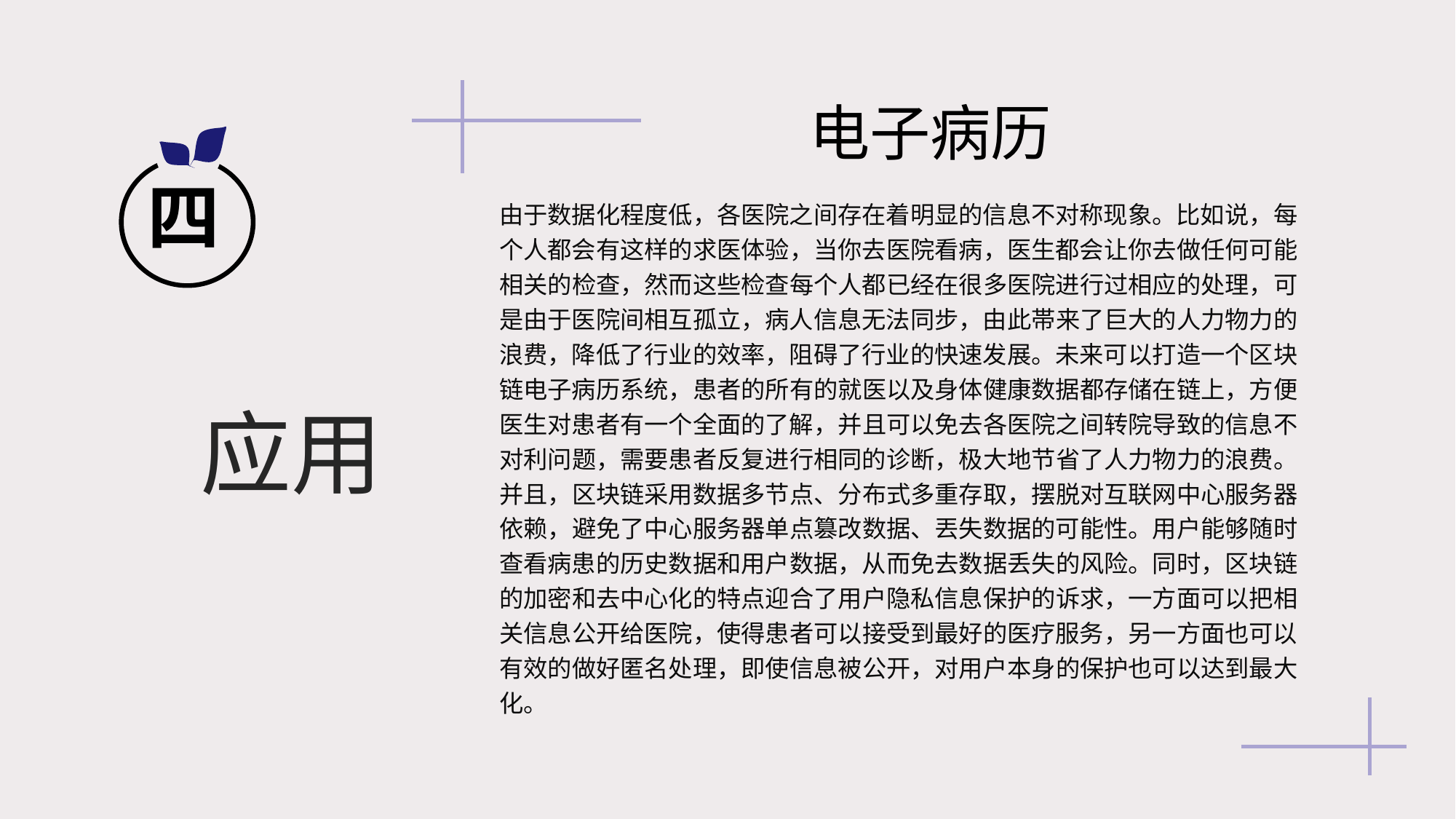

电子病历

四
由于数据化程度低，各医院之间存在着明显的信息不对称现象。比如说，每个人都会有这样的求医体验，当你去医院看病，医生都会让你去做任何可能相关的检查，然而这些检查每个人都已经在很多医院进行过相应的处理，可是由于医院间相互孤立，病人信息无法同步，由此帯来了巨大的人力物力的浪费，降低了行业的效率，阻碍了行业的快速发展。未来可以打造一个区块链电子病历系统，患者的所有的就医以及身体健康数据都存储在链上，方便医生对患者有一个全面的了解，并且可以免去各医院之间转院导致的信息不对利问题，需要患者反复进行相同的诊断，极大地节省了人力物力的浪费。并且，区块链采用数据多节点、分布式多重存取，摆脱对互联网中心服务器依赖，避免了中心服务器单点篡改数据、丟失数据的可能性。用户能够随时查看病患的历史数据和用户数据，从而免去数据丢失的风险。同时，区块链的加密和去中心化的特点迎合了用户隐私信息保护的诉求，一方面可以把相关信息公开给医院，使得患者可以接受到最好的医疗服务，另一方面也可以有效的做好匿名处理，即使信息被公开，对用户本身的保护也可以达到最大化。
应用